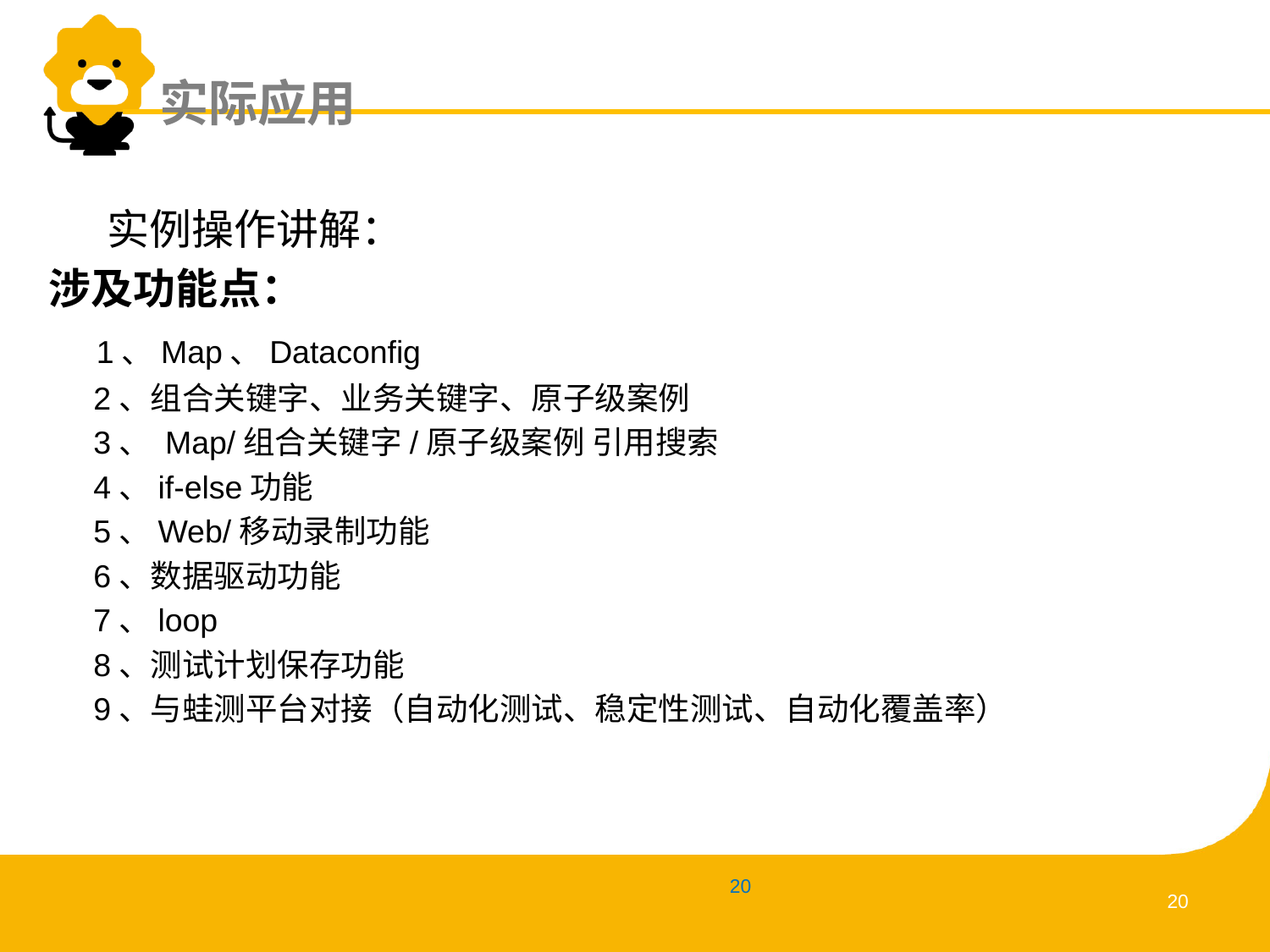

# 实际应用
     实例操作讲解：
涉及功能点：
    1、Map、Dataconfig
     2、组合关键字、业务关键字、原子级案例
     3、 Map/组合关键字/原子级案例 引用搜索
     4、if-else功能
     5、Web/移动录制功能
     6、数据驱动功能
     7、loop
     8、测试计划保存功能
     9、与蛙测平台对接（自动化测试、稳定性测试、自动化覆盖率）

20